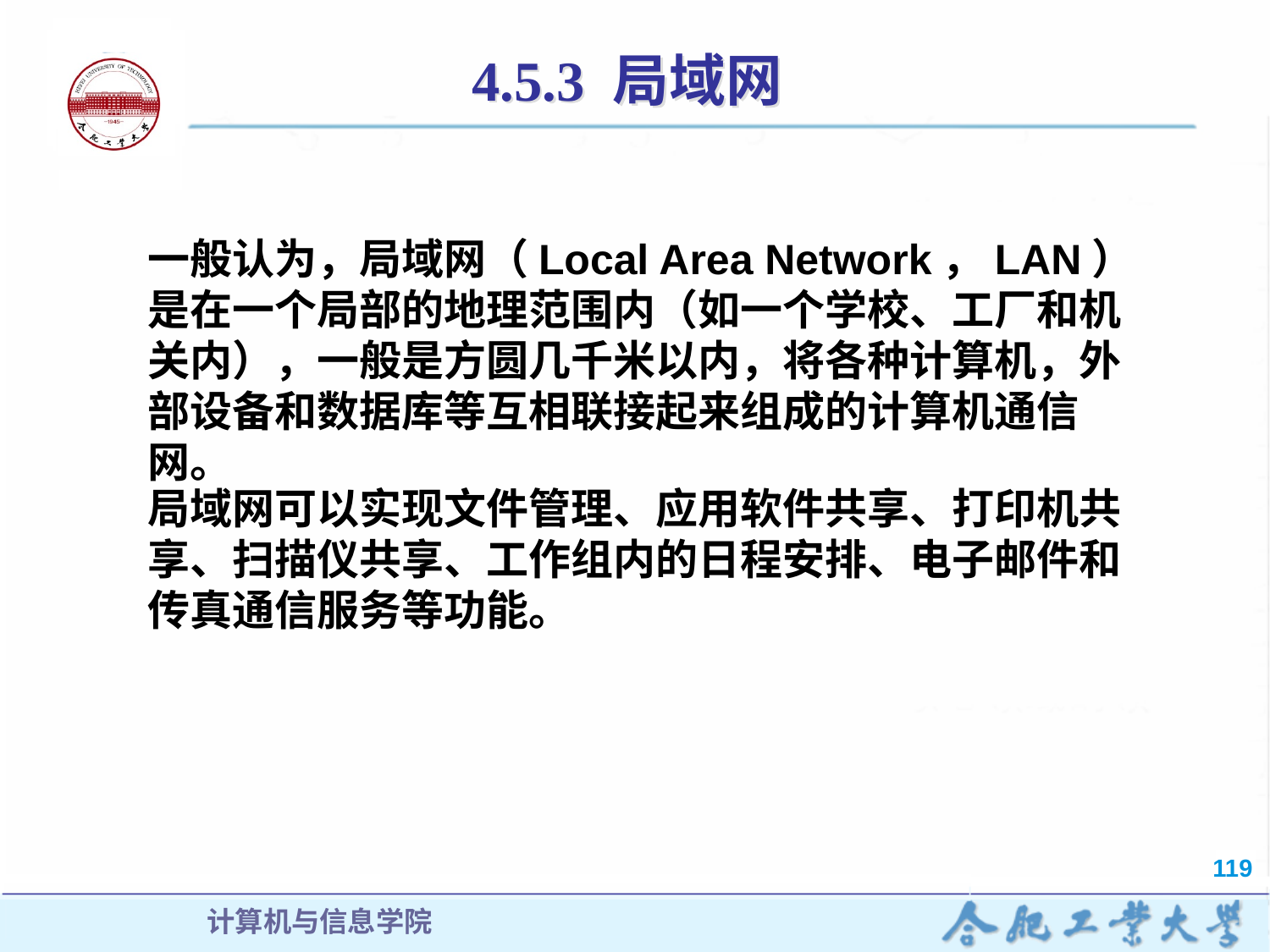

# 4.5.3 局域网
一般认为，局域网（Local Area Network，LAN）是在一个局部的地理范围内（如一个学校、工厂和机关内），一般是方圆几千米以内，将各种计算机，外部设备和数据库等互相联接起来组成的计算机通信网。
局域网可以实现文件管理、应用软件共享、打印机共享、扫描仪共享、工作组内的日程安排、电子邮件和传真通信服务等功能。